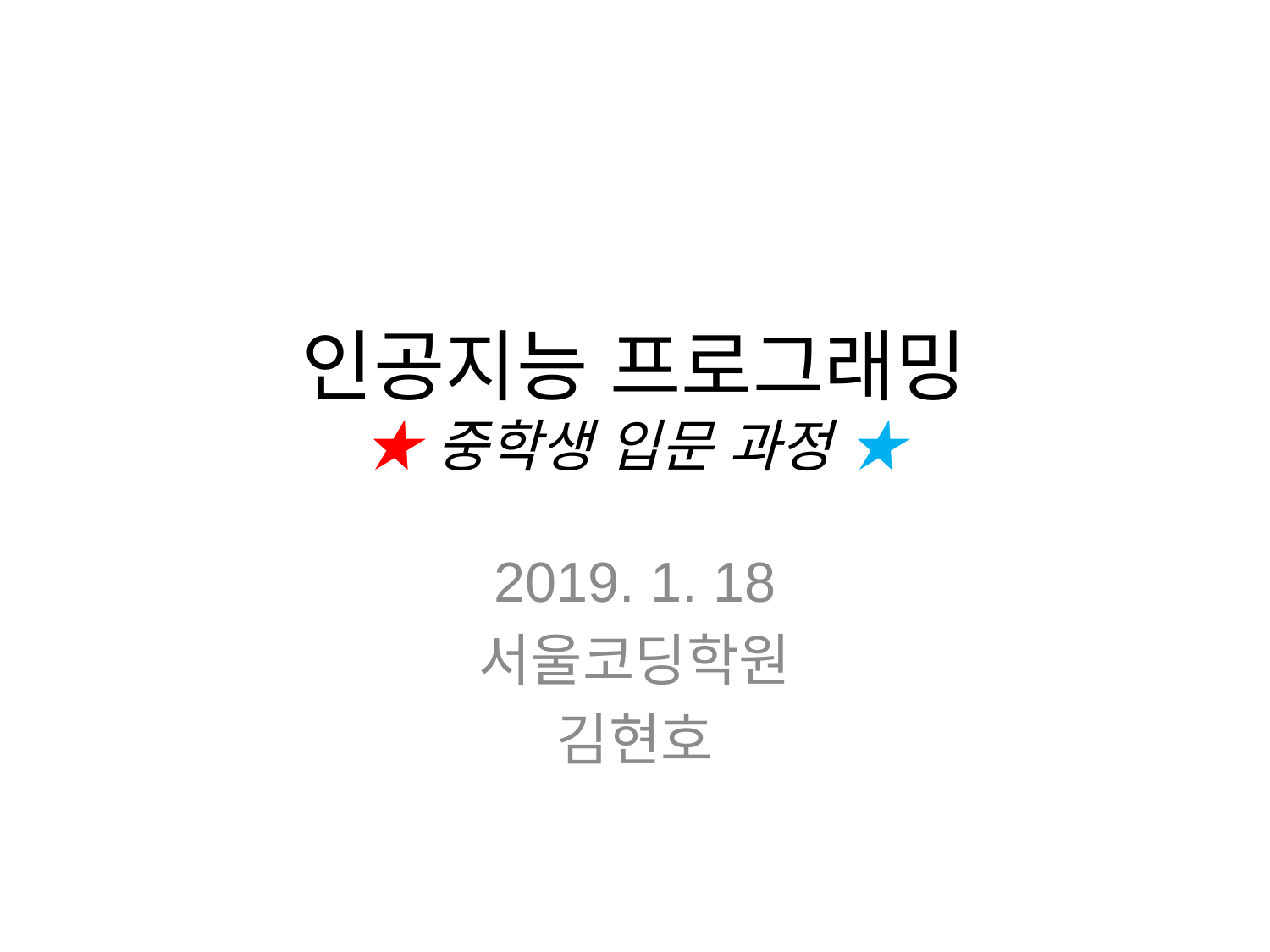

# 인공지능 프로그래밍 ★ 중학생 입문 과정 ★
2019. 1. 18
서울코딩학원
김현호